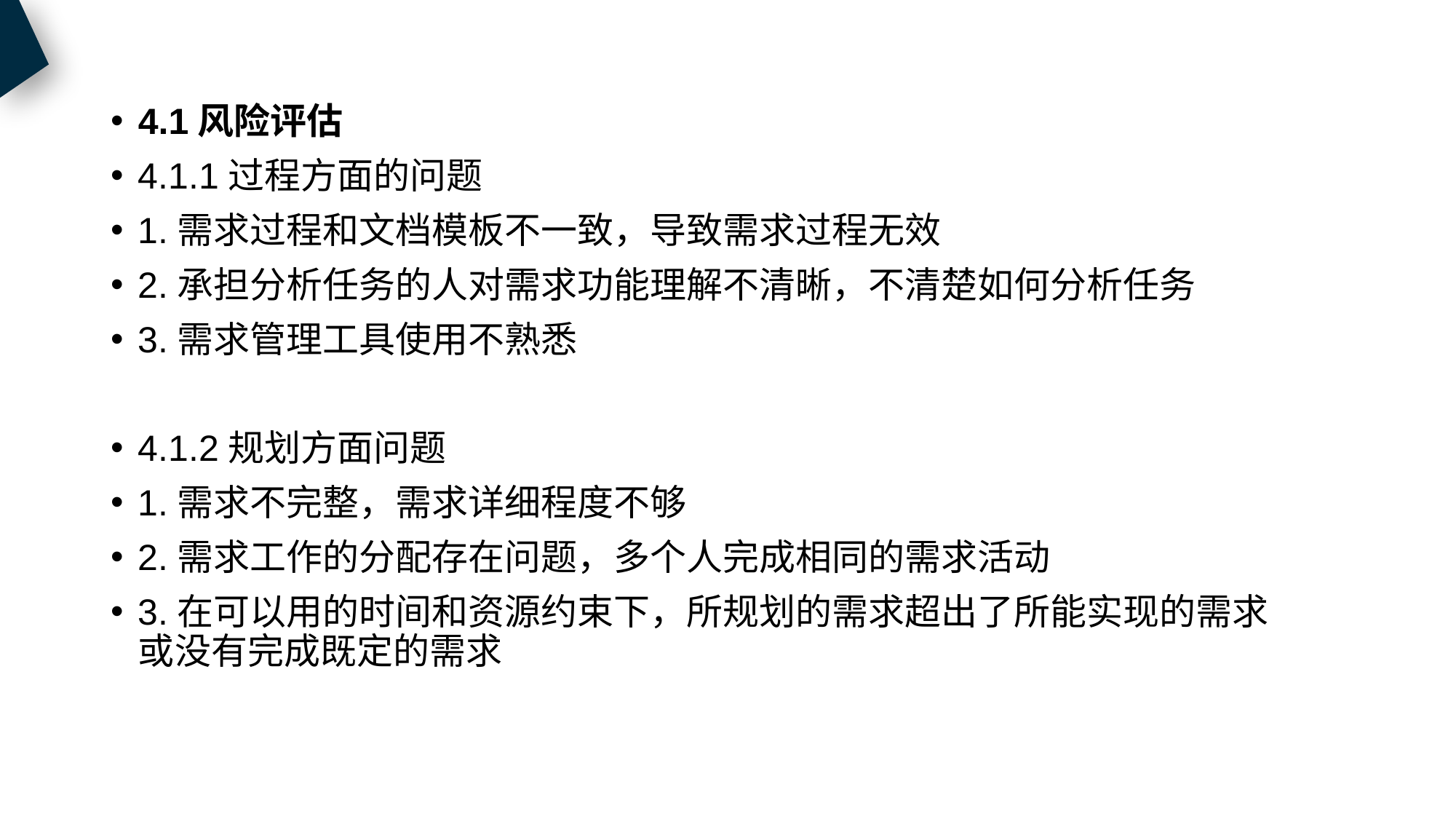

4.1风险评估
4.1.1过程方面的问题
1.需求过程和文档模板不一致，导致需求过程无效
2.承担分析任务的人对需求功能理解不清晰，不清楚如何分析任务
3.需求管理工具使用不熟悉

4.1.2规划方面问题
1.需求不完整，需求详细程度不够
2.需求工作的分配存在问题，多个人完成相同的需求活动
3.在可以用的时间和资源约束下，所规划的需求超出了所能实现的需求	或没有完成既定的需求